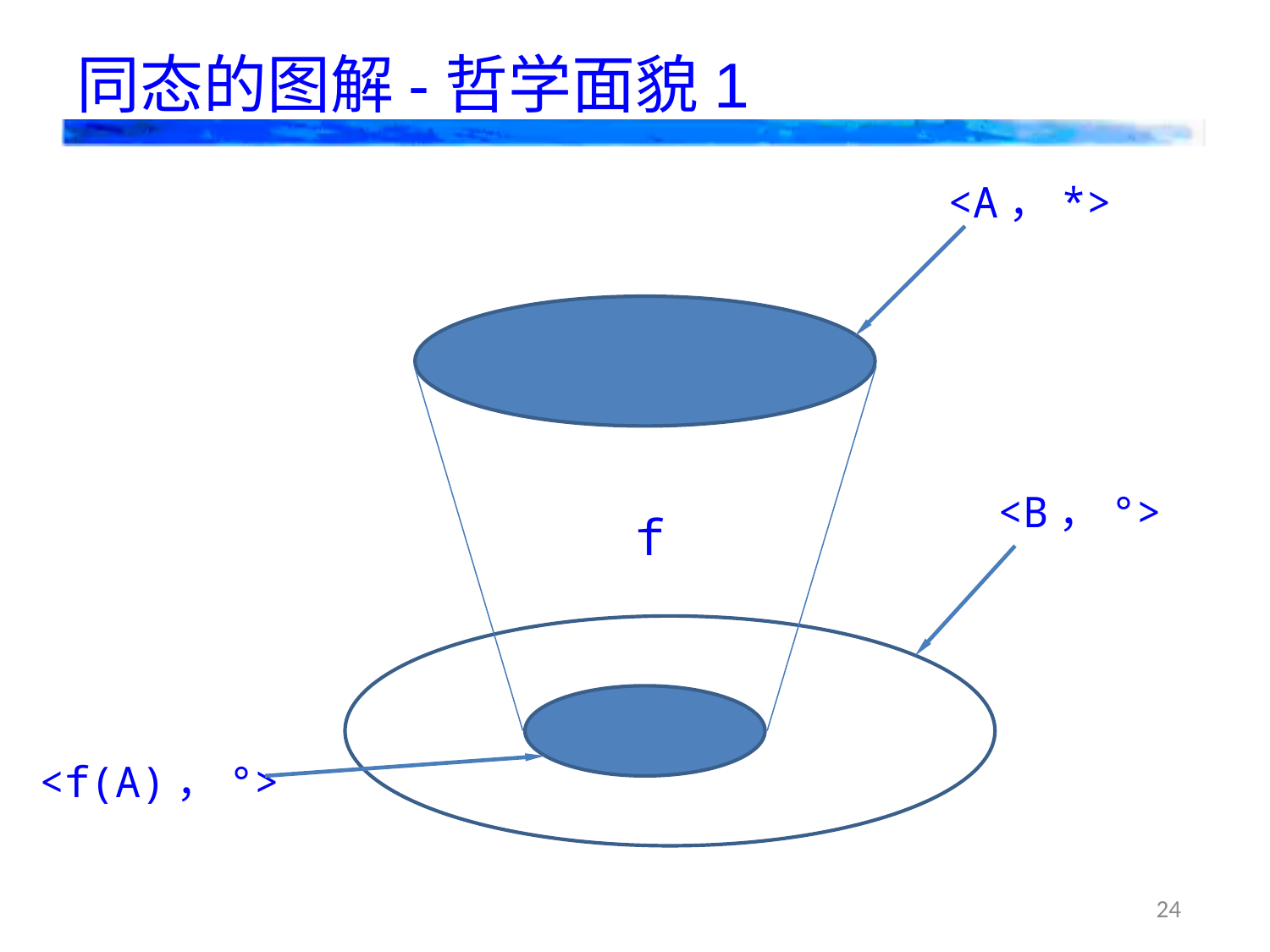

# 同态的图解-哲学面貌1
<A，*>

<B，°>
f

<f(A)，°>
24